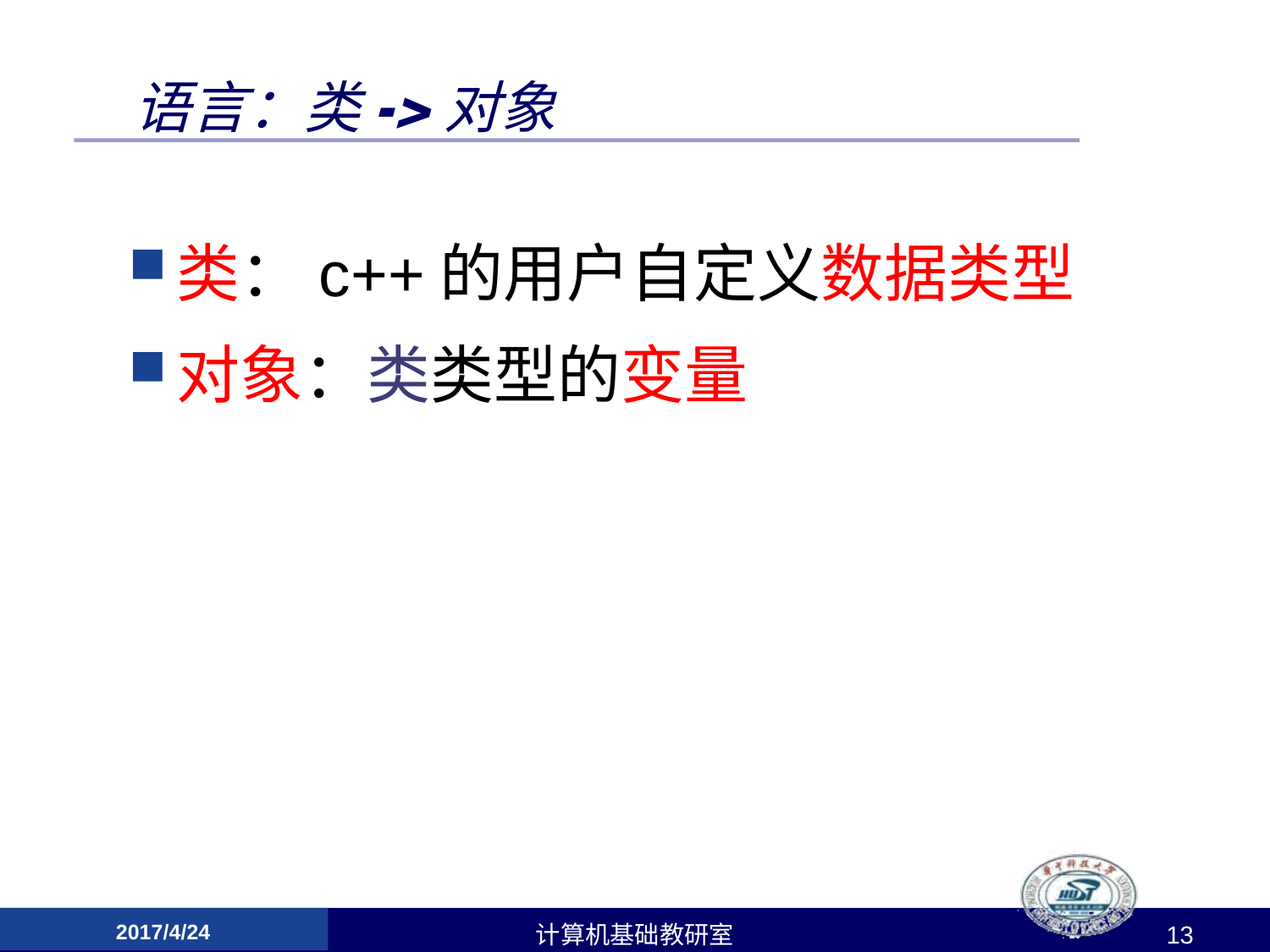

# 语言：类->对象
类：c++的用户自定义数据类型
对象：类类型的变量

2017/4/24
计算机基础教研室
13